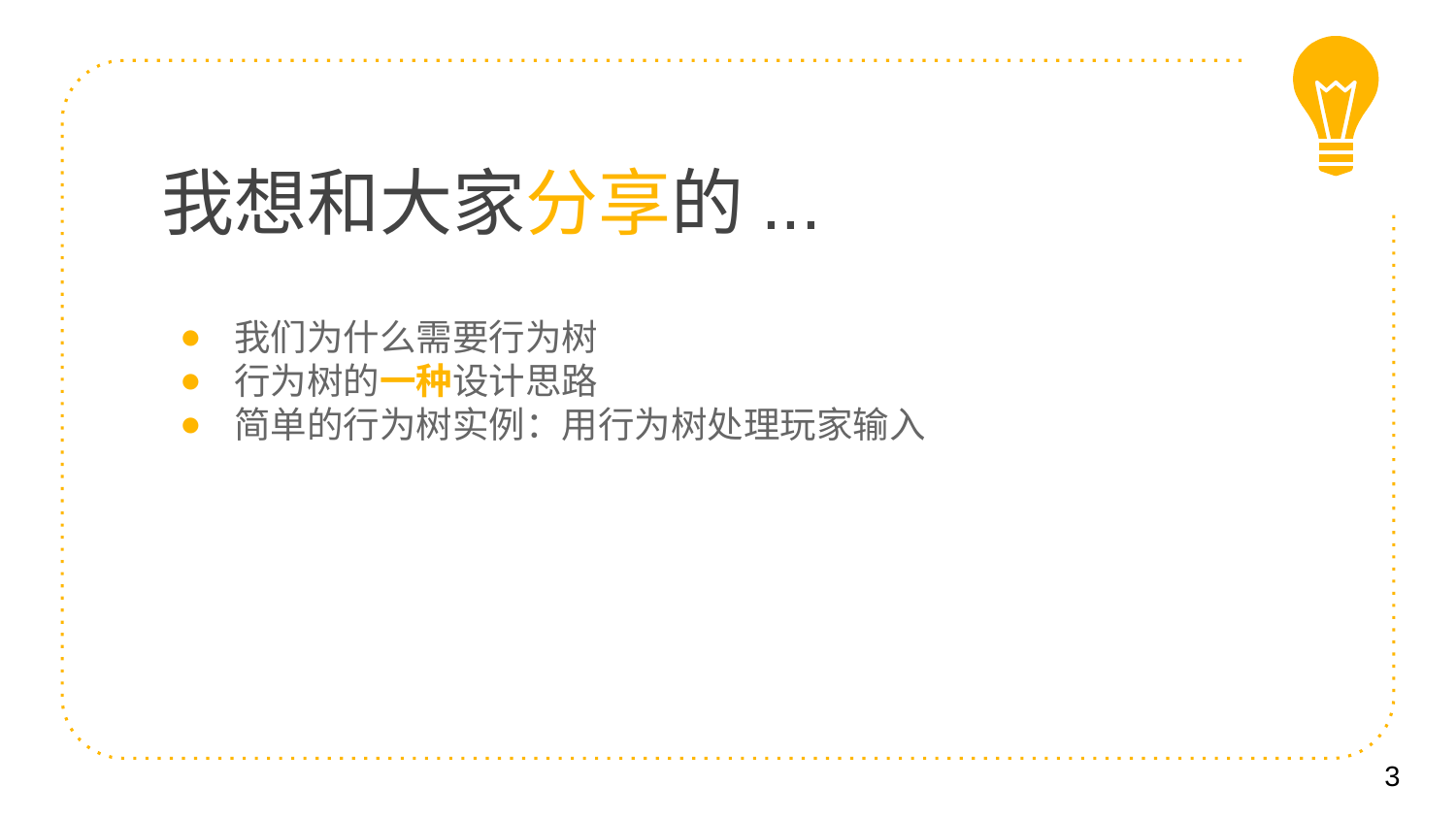

# 我想和大家分享的...
我们为什么需要行为树
行为树的一种设计思路
简单的行为树实例：用行为树处理玩家输入

3